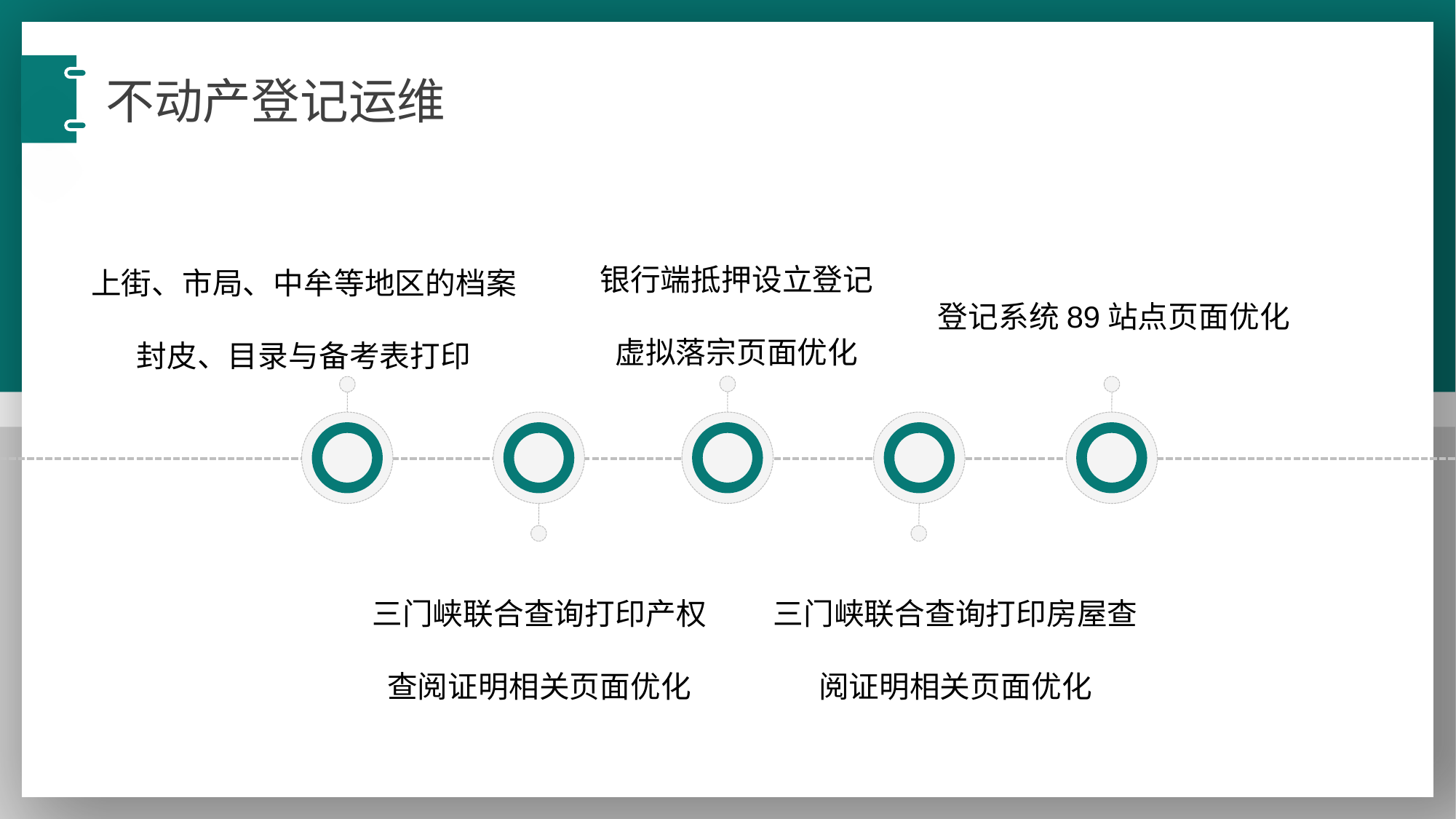

不动产登记运维

银行端抵押设立登记虚拟落宗页面优化
上街、市局、中牟等地区的档案封皮、目录与备考表打印
登记系统89站点页面优化

三门峡联合查询打印产权查阅证明相关页面优化
三门峡联合查询打印房屋查阅证明相关页面优化